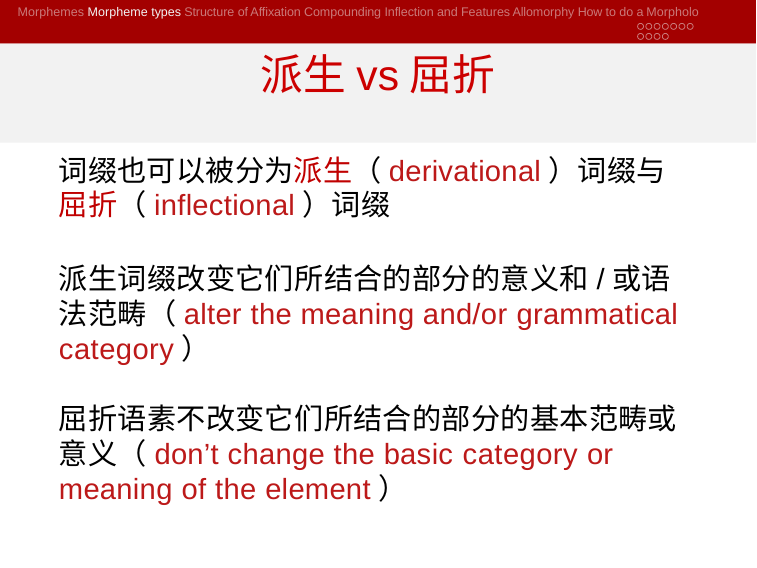

Morphemes Morpheme types Structure of Affixation Compounding Inflection and Features Allomorphy How to do a Morpholo
# 派生vs屈折
词缀也可以被分为派生（derivational）词缀与屈折（inflectional）词缀

派生词缀改变它们所结合的部分的意义和/或语法范畴（alter the meaning and/or grammatical category）

屈折语素不改变它们所结合的部分的基本范畴或意义（don’t change the basic category or meaning of the element）